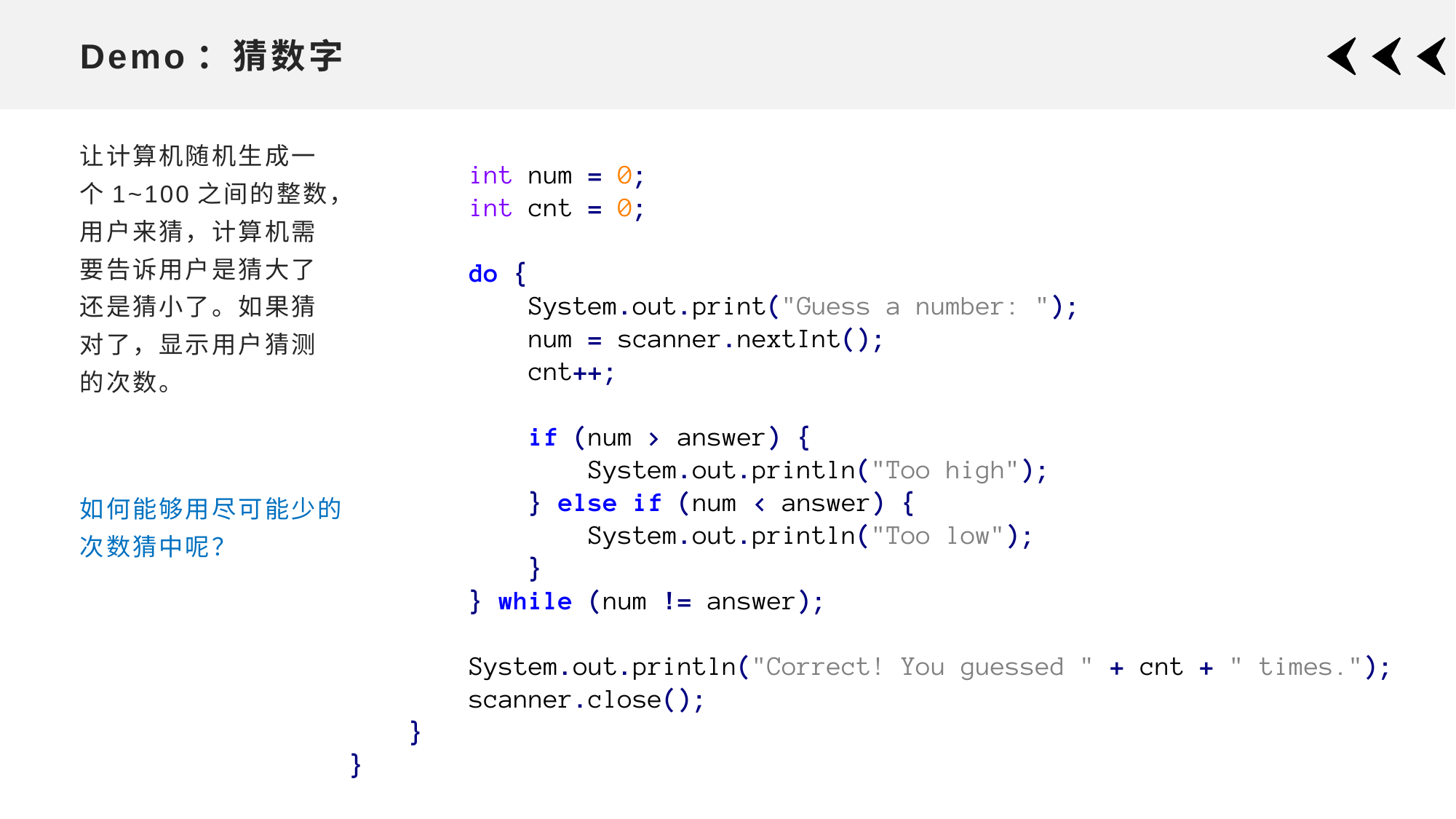

# Demo：猜数字
让计算机随机生成一个1~100之间的整数，用户来猜，计算机需要告诉用户是猜大了还是猜小了。如果猜对了，显示用户猜测的次数。
        int num = 0;
        int cnt = 0;

        do {
            System.out.print("Guess a number: ");
            num = scanner.nextInt();
            cnt++;

            if (num > answer) {
                System.out.println("Too high");
            } else if (num < answer) {
                System.out.println("Too low");
            }
        } while (num != answer);

        System.out.println("Correct! You guessed " + cnt + " times.");
        scanner.close();
    }
}
如何能够用尽可能少的次数猜中呢？